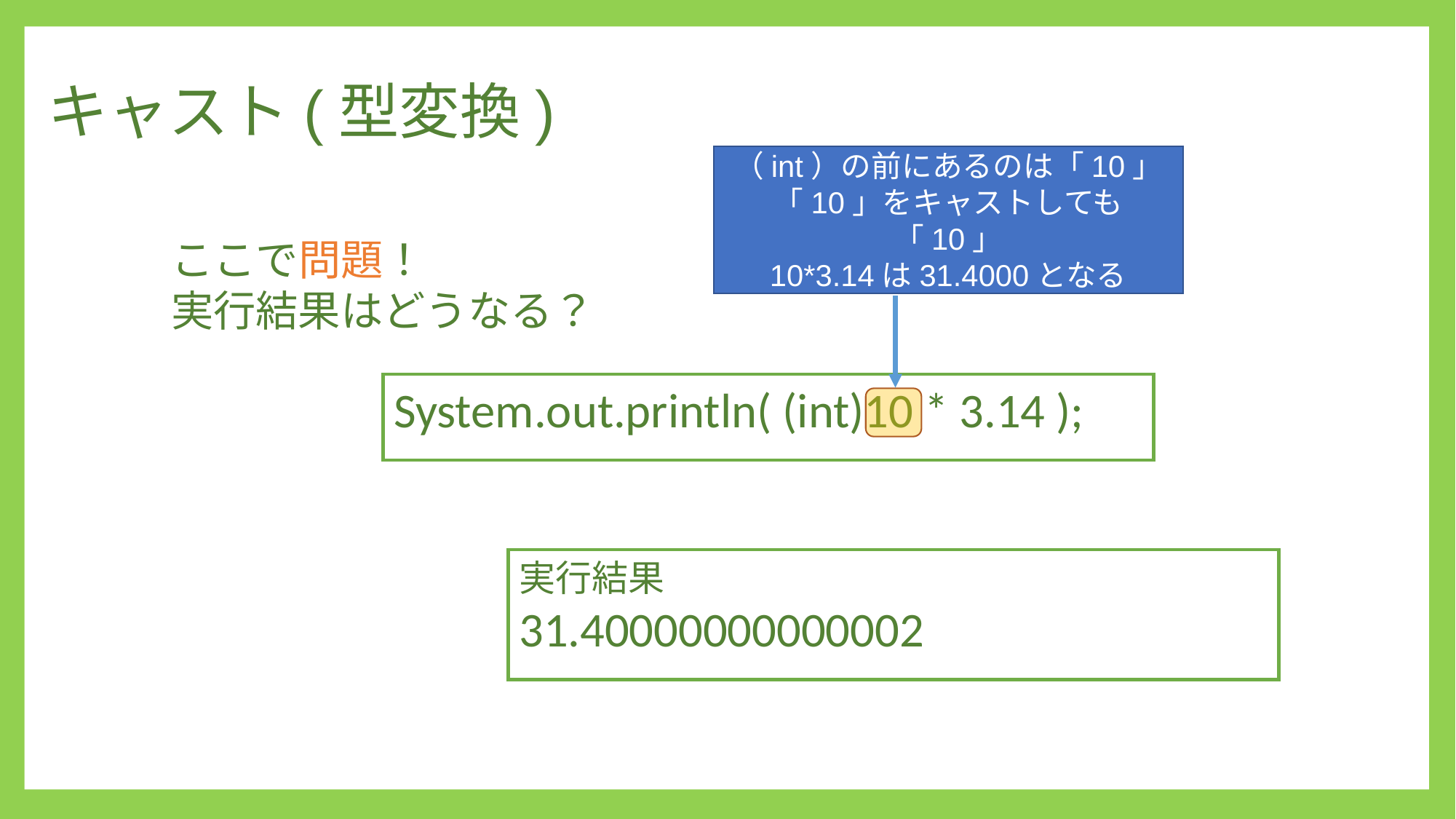

キャスト(型変換)
（int）の前にあるのは「10」
「10」をキャストしても「10」
10*3.14は31.4000となる
ここで問題！
実行結果はどうなる？
System.out.println( (int)10 * 3.14 );

実行結果
31.40000000000002